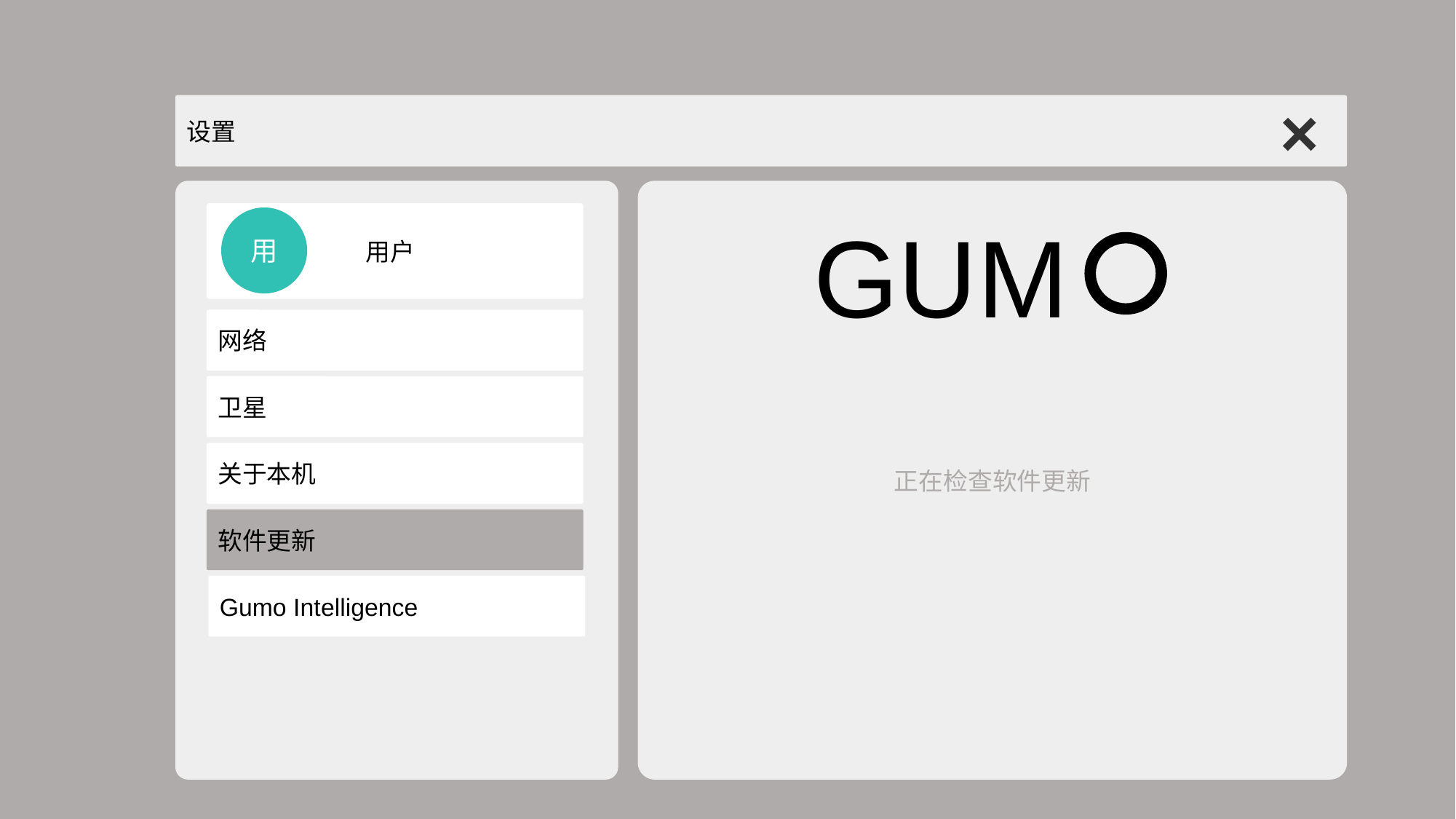

×
设置

正在检查软件更新
	      用户
GUM
用

网络
卫星
关于本机
软件更新
Gumo Intelligence